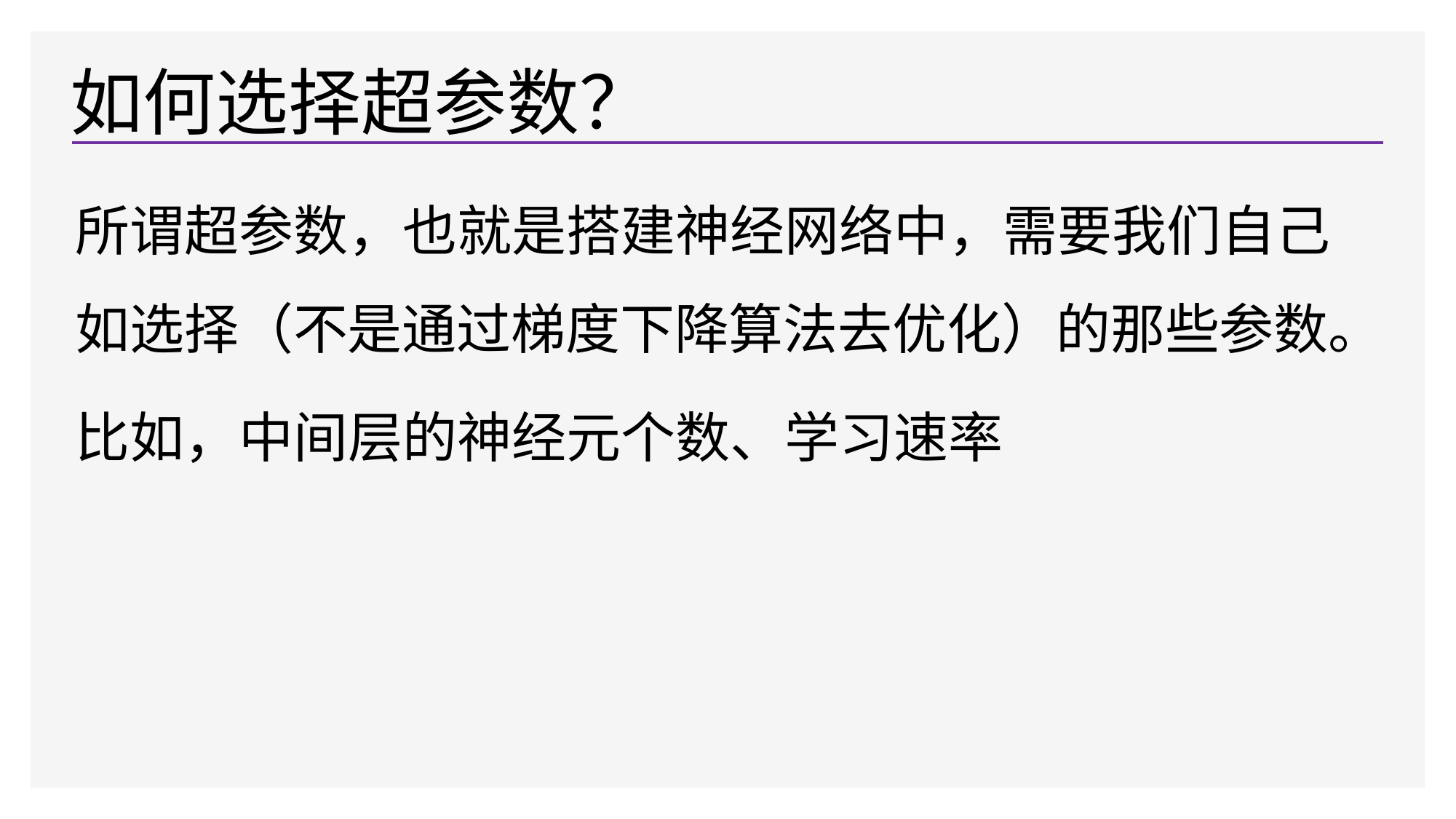

# 如何选择超参数？
所谓超参数，也就是搭建神经网络中，需要我们自己 如选择（不是通过梯度下降算法去优化）的那些参数。

比如，中间层的神经元个数、学习速率